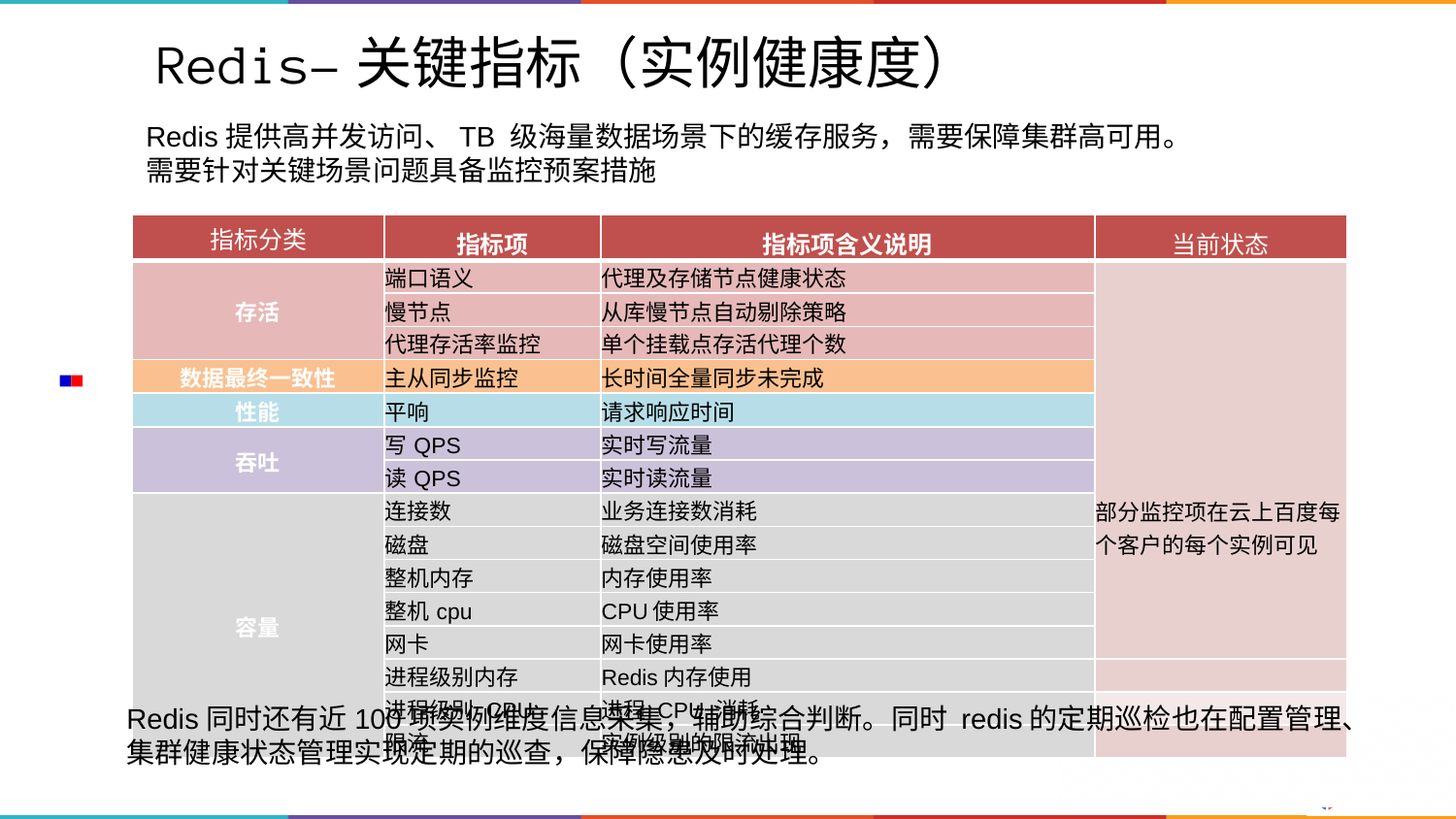

Redis-关键指标（实例健康度）
Redis提供高并发访问、TB 级海量数据场景下的缓存服务，需要保障集群高可用。
需要针对关键场景问题具备监控预案措施
| 指标分类 | 指标项 | 指标项含义说明 | 当前状态 |
| --- | --- | --- | --- |
| 存活 | 端口语义 | 代理及存储节点健康状态 | 部分监控项在云上百度每个客户的每个实例可见 |
|  | 慢节点 | 从库慢节点自动剔除策略 |  |
|  | 代理存活率监控 | 单个挂载点存活代理个数 |  |
| 数据最终一致性 | 主从同步监控 | 长时间全量同步未完成 |  |
| 性能 | 平响 | 请求响应时间 |  |
| 吞吐 | 写QPS | 实时写流量 |  |
|  | 读QPS | 实时读流量 |  |
| 容量 | 连接数 | 业务连接数消耗 |  |
|  | 磁盘 | 磁盘空间使用率 |  |
|  | 整机内存 | 内存使用率 |  |
|  | 整机cpu | CPU使用率 |  |
|  | 网卡 | 网卡使用率 |  |
|  | 进程级别内存 | Redis内存使用 |  |
|  | 进程级别 CPU | 进程 CPU 消耗 |  |
|  | 限流 | 实例级别的限流出现 |  |
Redis同时还有近100项实例维度信息采集，辅助综合判断。同时 redis的定期巡检也在配置管理、
集群健康状态管理实现定期的巡查，保障隐患及时处理。